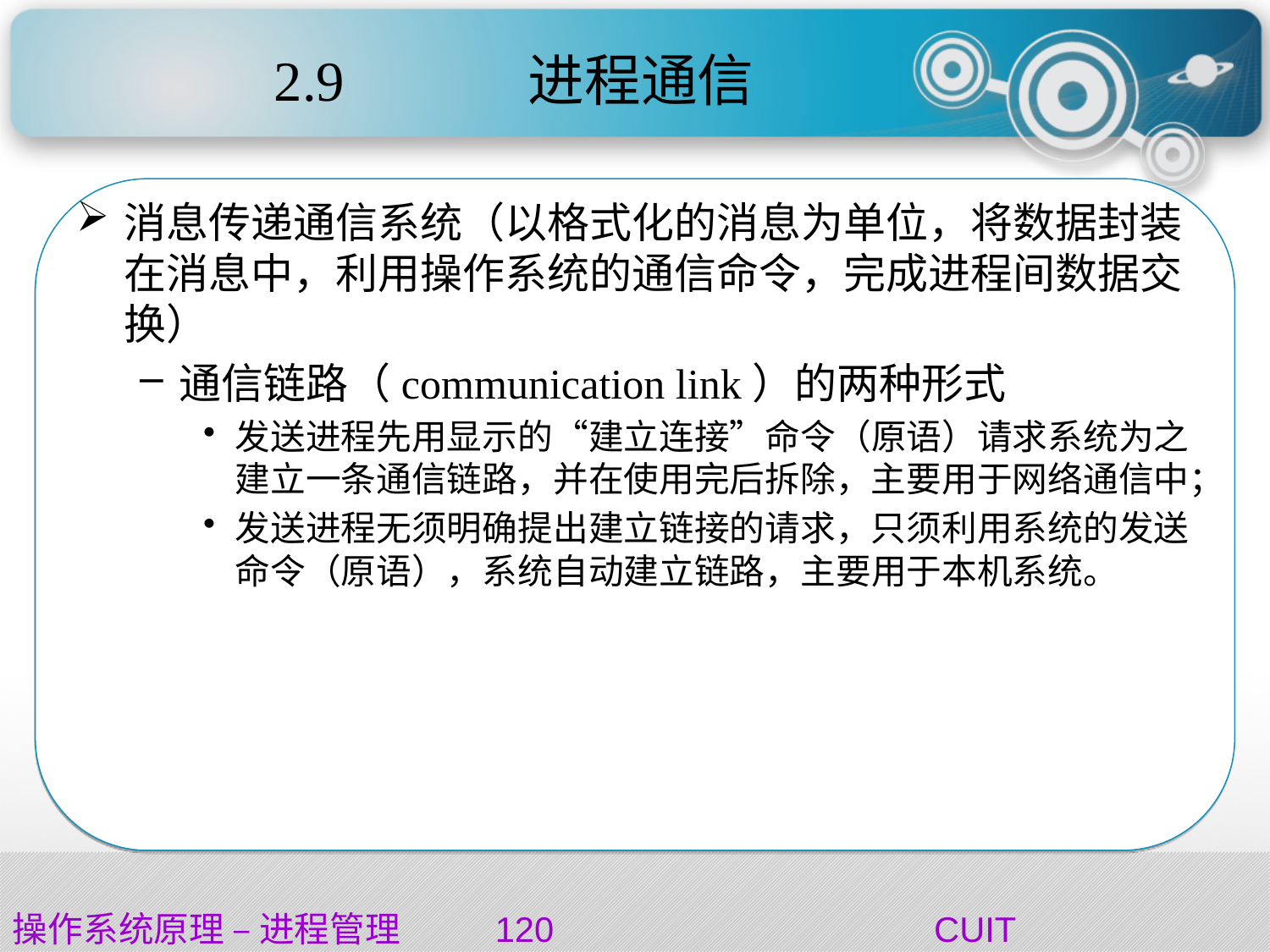

# 2.9		进程通信
消息传递通信系统（以格式化的消息为单位，将数据封装在消息中，利用操作系统的通信命令，完成进程间数据交换）
通信链路（communication link）的两种形式
发送进程先用显示的“建立连接”命令（原语）请求系统为之建立一条通信链路，并在使用完后拆除，主要用于网络通信中；
发送进程无须明确提出建立链接的请求，只须利用系统的发送命令（原语），系统自动建立链路，主要用于本机系统。